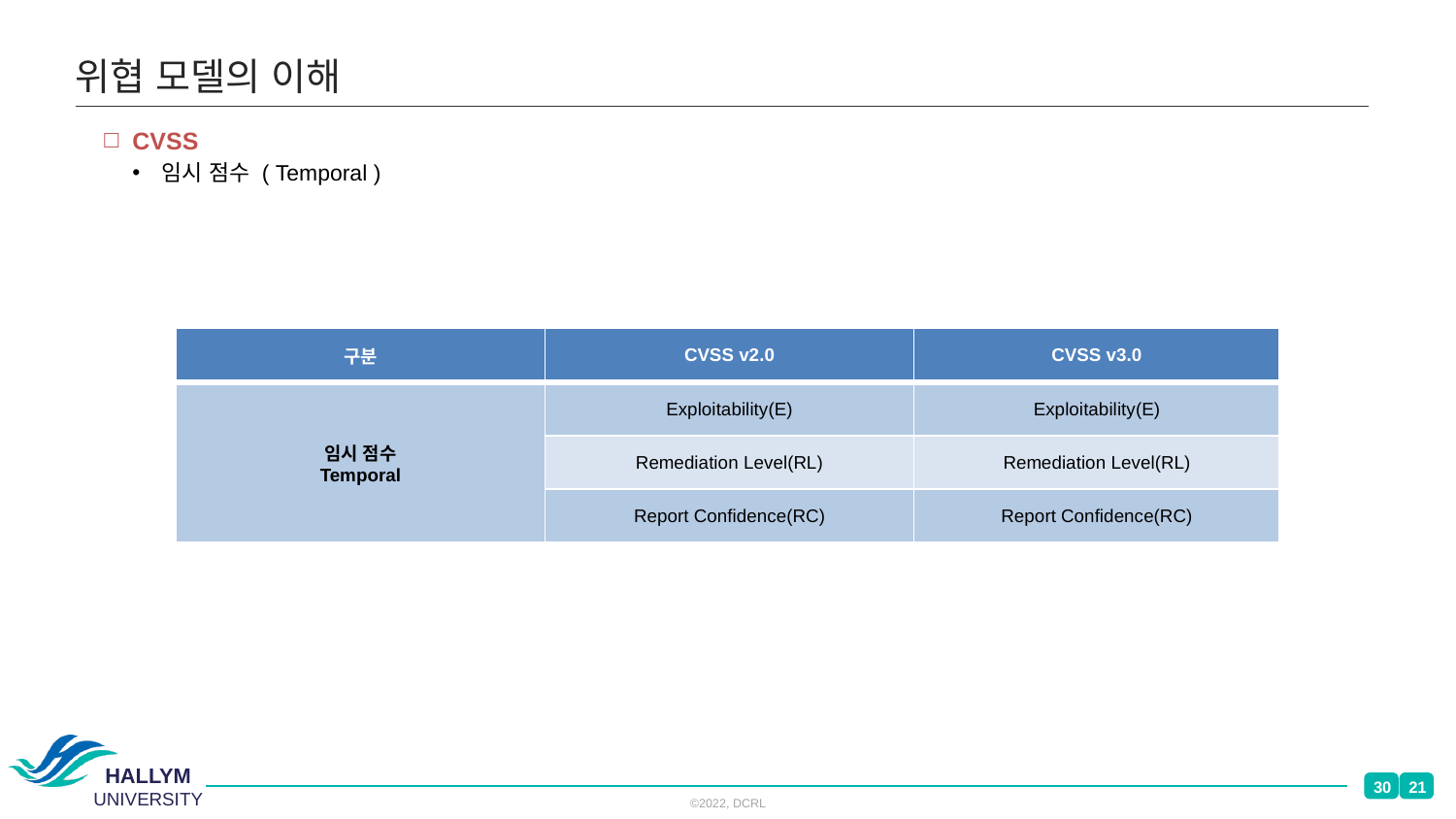

# 위협 모델의 이해
CVSS
임시 점수 ( Temporal )
| 구분 | CVSS v2.0 | CVSS v3.0 |
| --- | --- | --- |
| 임시 점수 Temporal | Exploitability(E) | Exploitability(E) |
|  | Remediation Level(RL) | Remediation Level(RL) |
|  | Report Confidence(RC) | Report Confidence(RC) |